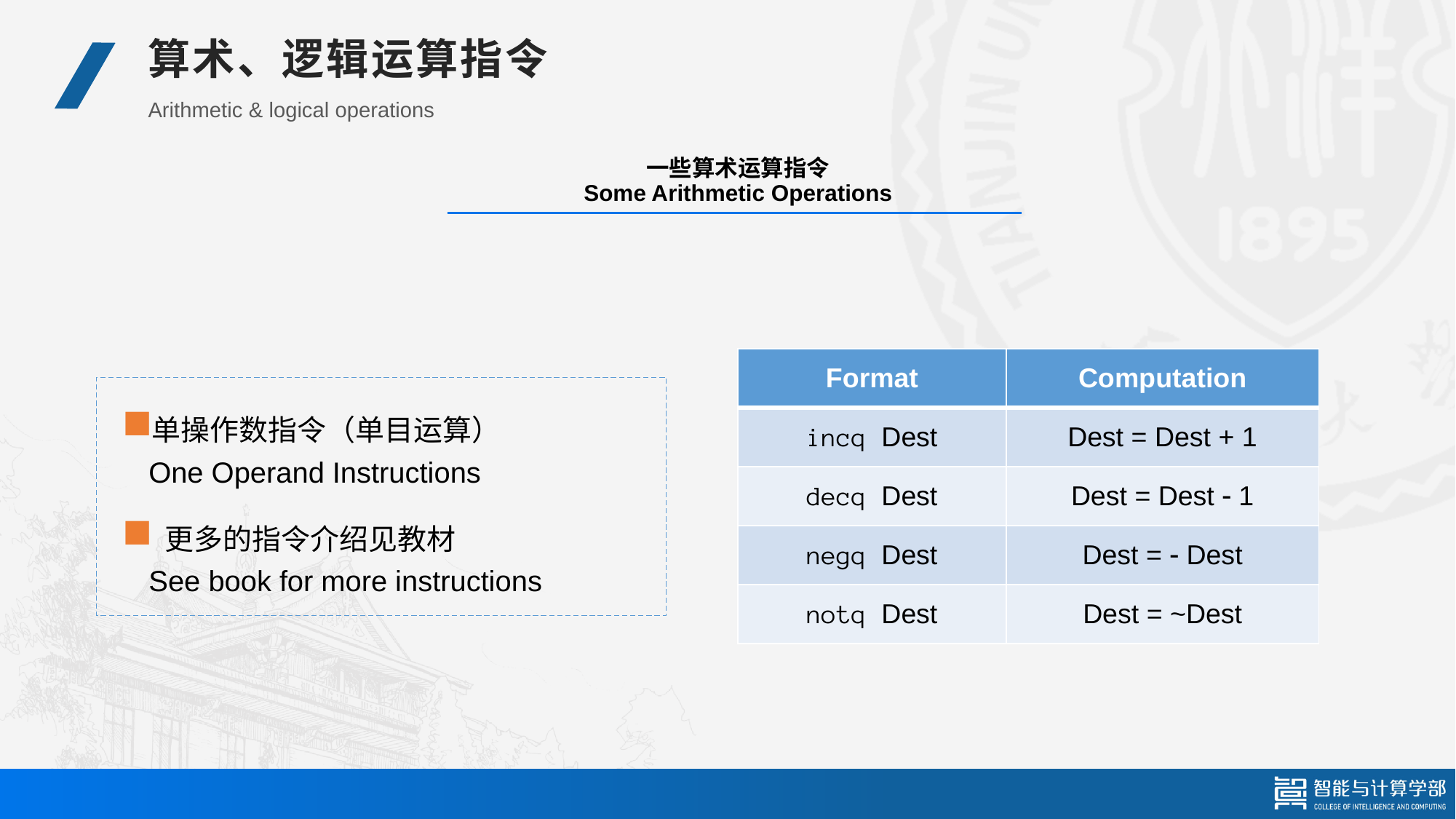

算术、逻辑运算指令
Arithmetic & logical operations
# 一些算术运算指令 Some Arithmetic Operations
| Format | Computation |
| --- | --- |
| incq Dest | Dest = Dest + 1 |
| decq Dest | Dest = Dest − 1 |
| negq Dest | Dest = − Dest |
| notq Dest | Dest = ~Dest |
单操作数指令（单目运算）
One Operand Instructions
 更多的指令介绍见教材
See book for more instructions